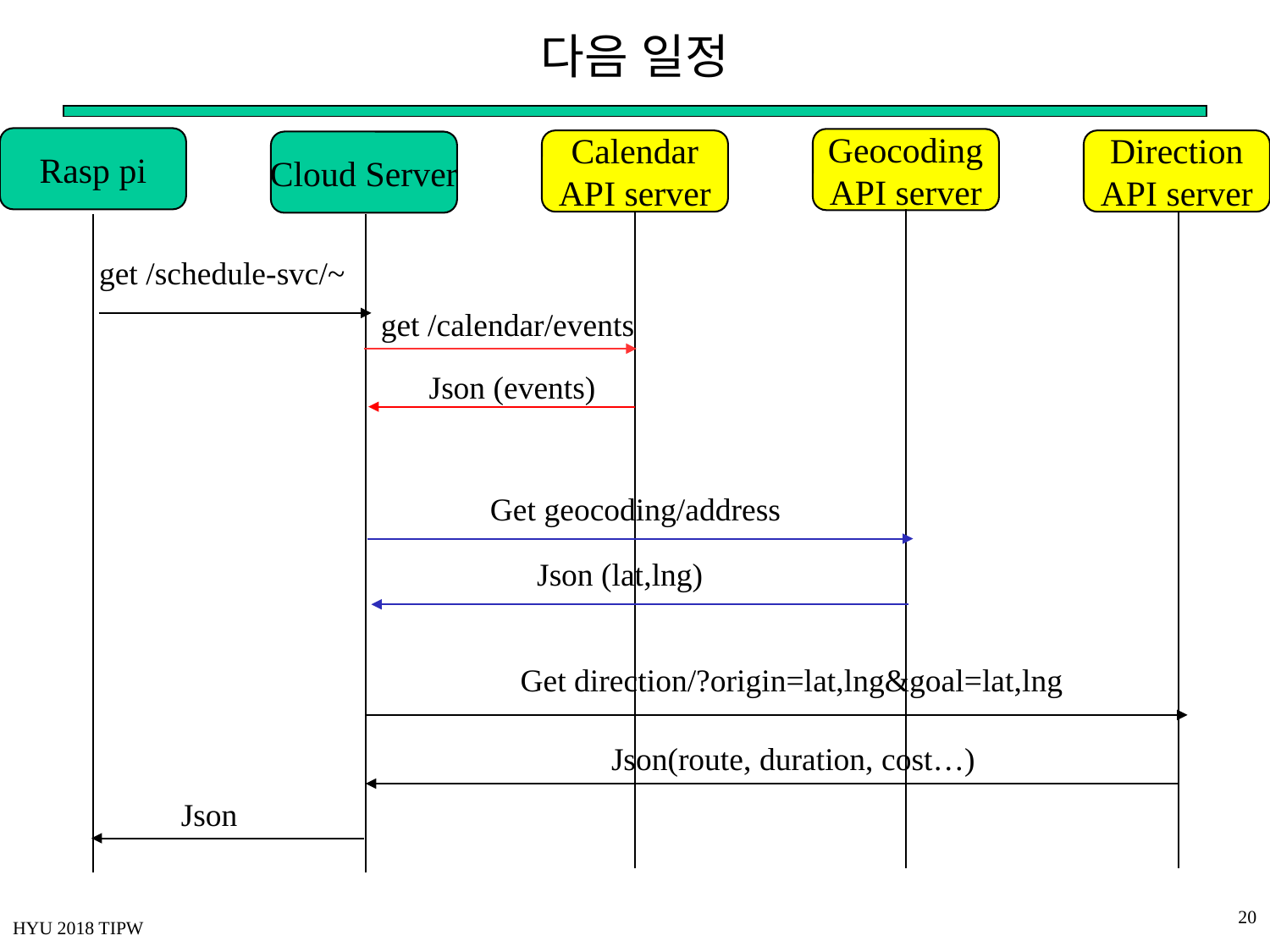

# 다음 일정
Rasp pi
Geocoding
API server
Calendar
API server
Direction
API server
Cloud Server
get /schedule-svc/~
get /calendar/events
Json (events)
Get geocoding/address
Json (lat,lng)
Get direction/?origin=lat,lng&goal=lat,lng
Json(route, duration, cost…)
Json
20
HYU 2018 TIPW